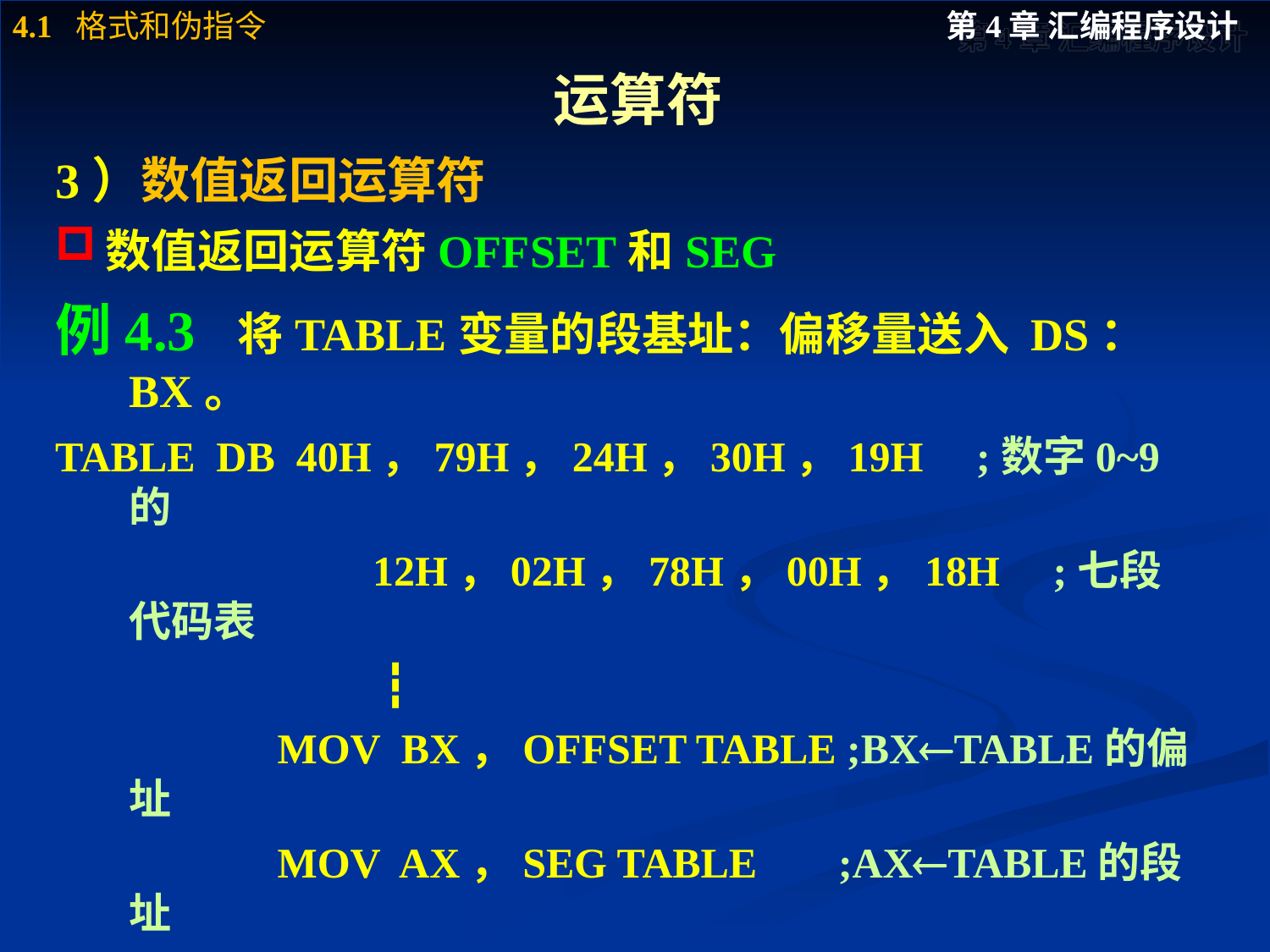

# 运算符
3）数值返回运算符
数值返回运算符OFFSET和SEG
例4.3  将TABLE变量的段基址：偏移量送入 DS：BX。
TABLE  DB  40H，79H，24H，30H，19H     ;数字0~9的
		           12H，02H，78H，00H，18H     ;七段代码表
			┇
		  MOV  BX，OFFSET TABLE ;BX←TABLE的偏址
		  MOV  AX，SEG TABLE	       ;AX←TABLE的段址
		  MOV  DS，AX		       ;DS←TABLE的段址